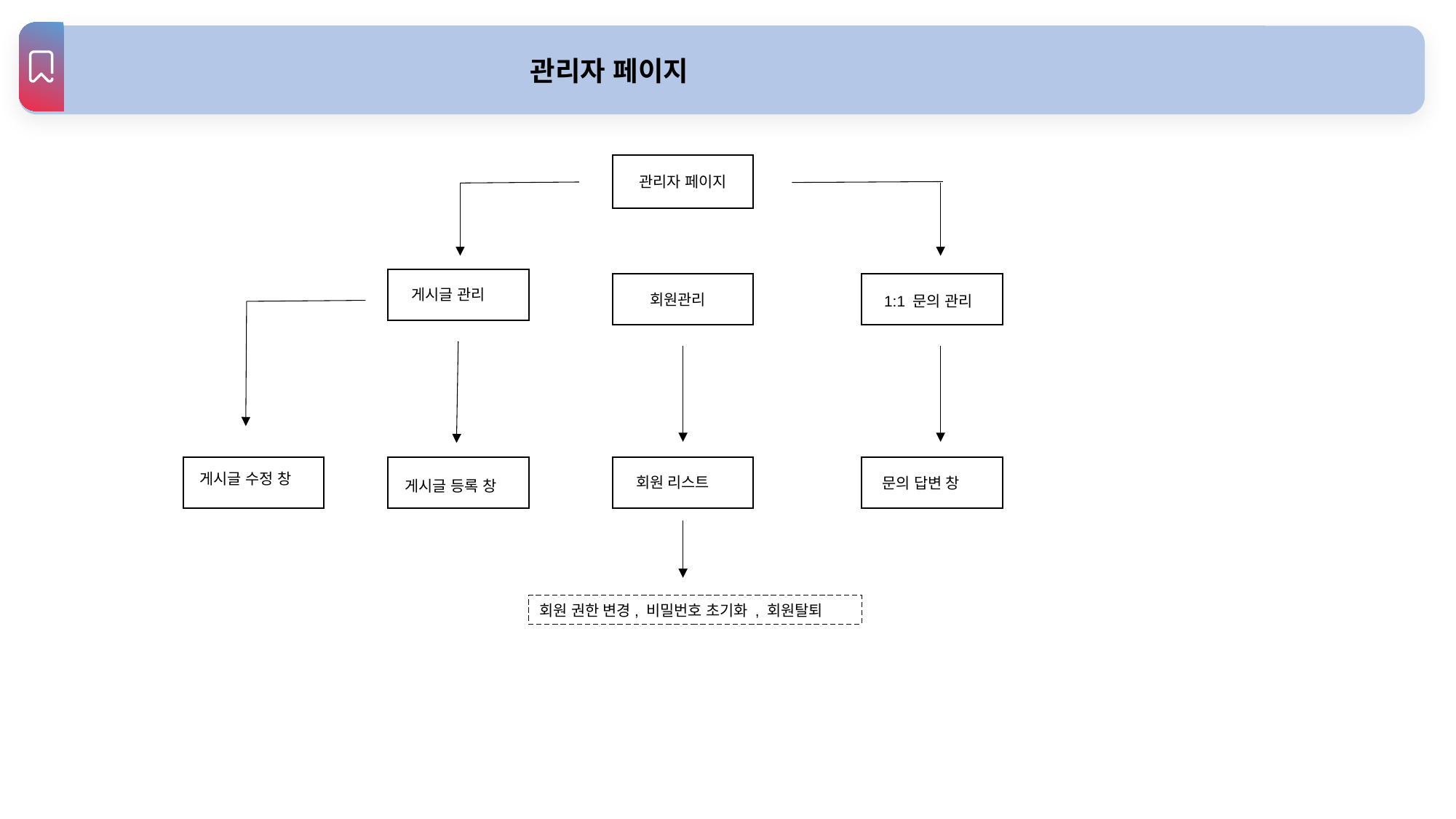

관리자 페이지

관리자 페이지

게시글 관리
회원관리
1:1 문의 관리

게시글 수정 창
회원 리스트
문의 답변 창
게시글 등록 창
회원 권한 변경, 비밀번호 초기화 , 회원탈퇴